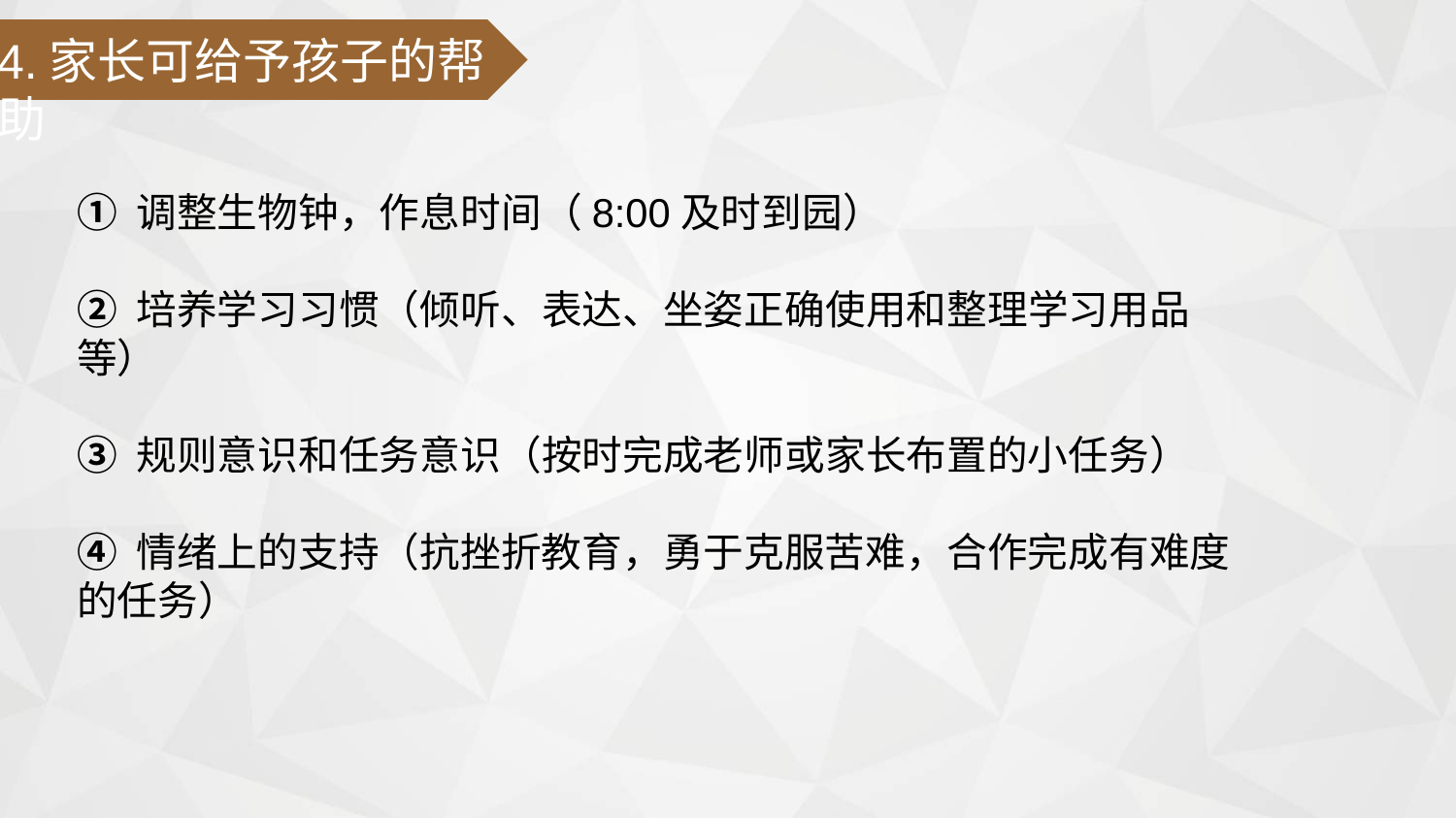

4.家长可给予孩子的帮助
① 调整生物钟，作息时间（8:00及时到园）

② 培养学习习惯（倾听、表达、坐姿正确使用和整理学习用品等）

③ 规则意识和任务意识（按时完成老师或家长布置的小任务）

④ 情绪上的支持（抗挫折教育，勇于克服苦难，合作完成有难度的任务）